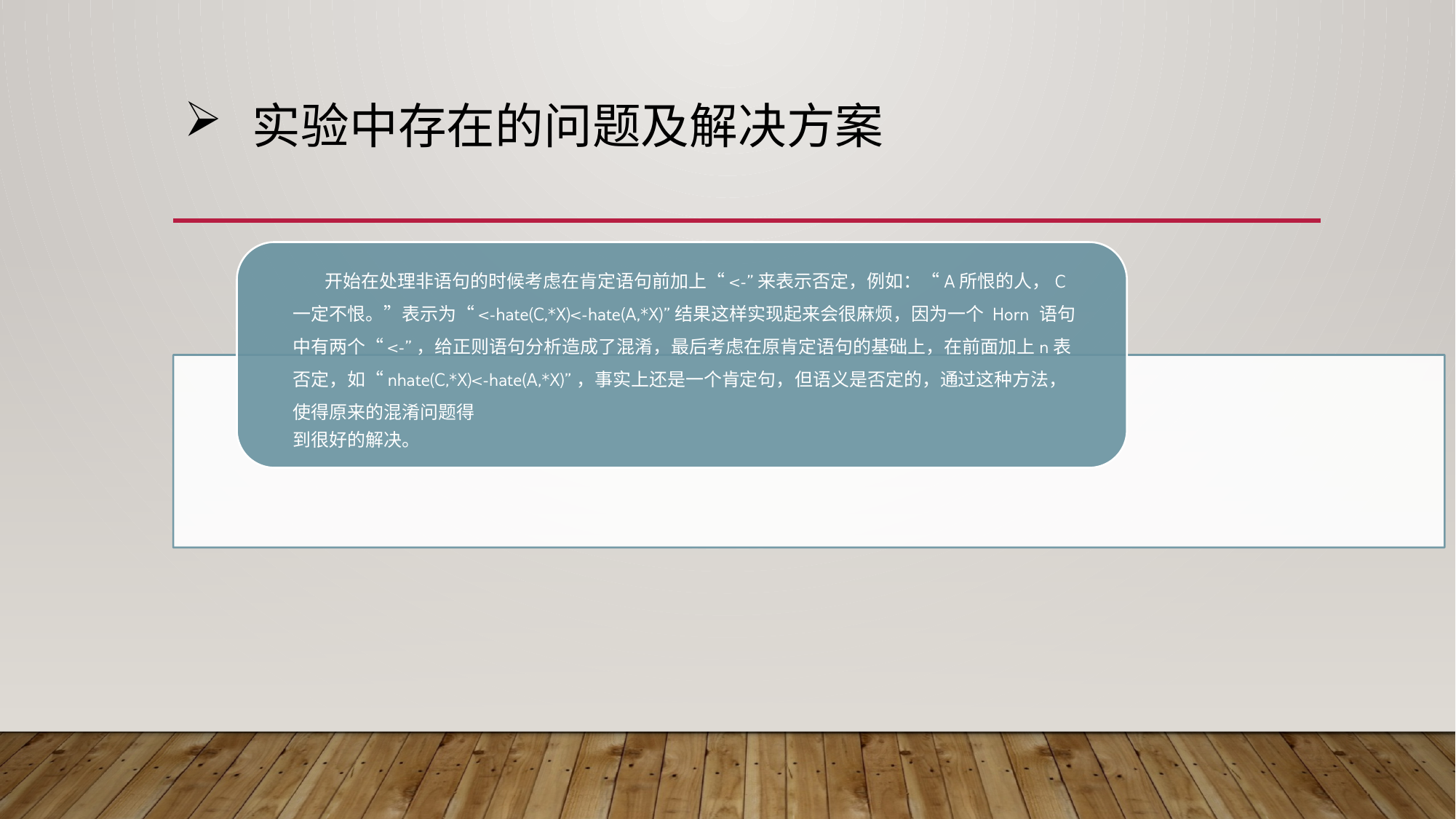

# 实验中存在的问题及解决方案
       开始在处理非语句的时候考虑在肯定语句前加上“<-”来表示否定，例如：“A所恨的人，C 一定不恨。”表示为“<-hate(C,*X)<-hate(A,*X)”结果这样实现起来会很麻烦，因为一个 Horn 语句中有两个“<-”，给正则语句分析造成了混淆，最后考虑在原肯定语句的基础上，在前面加上n表否定，如“nhate(C,*X)<-hate(A,*X)”，事实上还是一个肯定句，但语义是否定的，通过这种方法，使得原来的混淆问题得
到很好的解决。